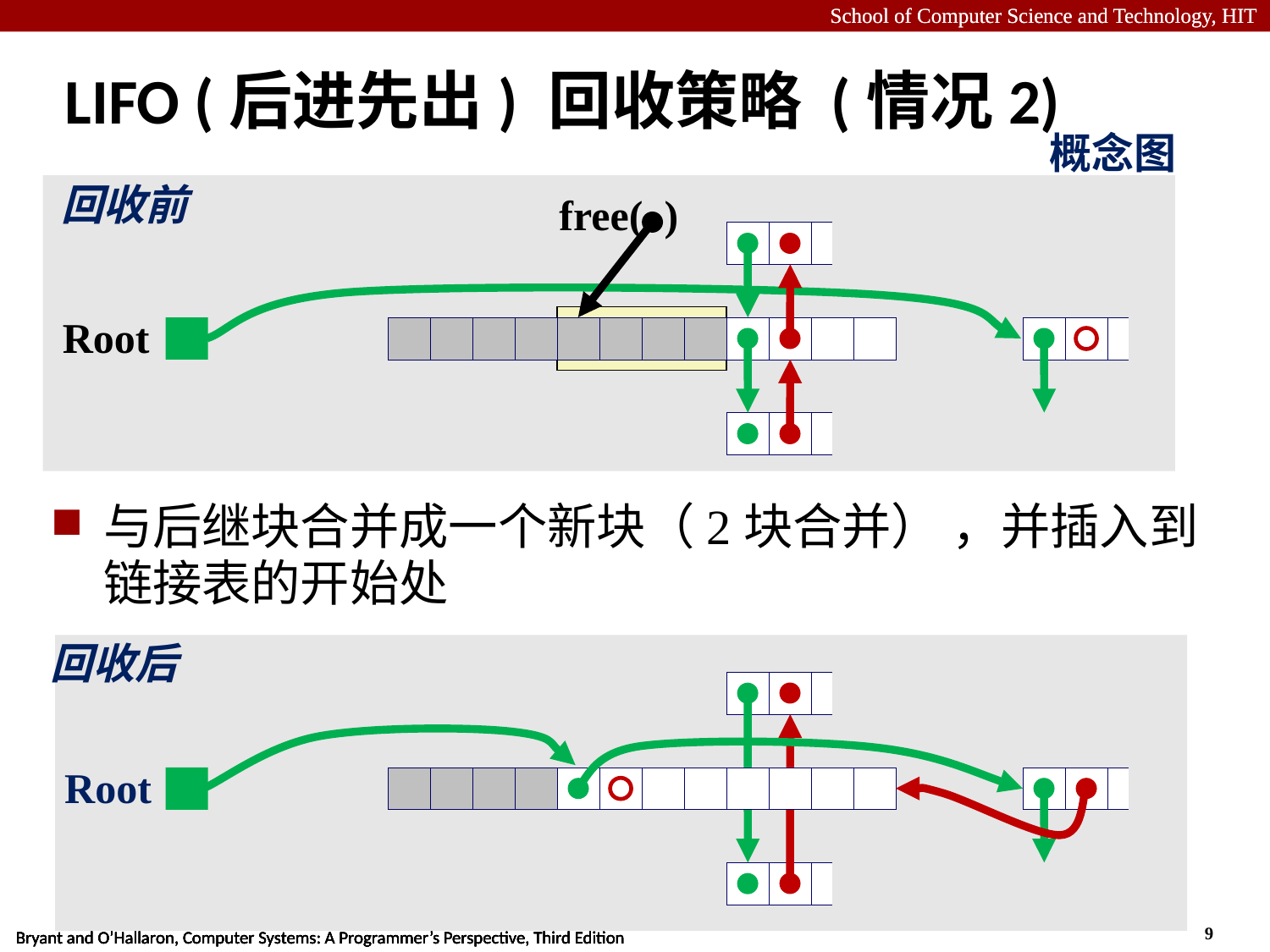

# LIFO (后进先出) 回收策略 (情况2)
概念图

回收前
free(  )

Root

与后继块合并成一个新块（2块合并） ，并插入到链接表的开始处

回收后

Root